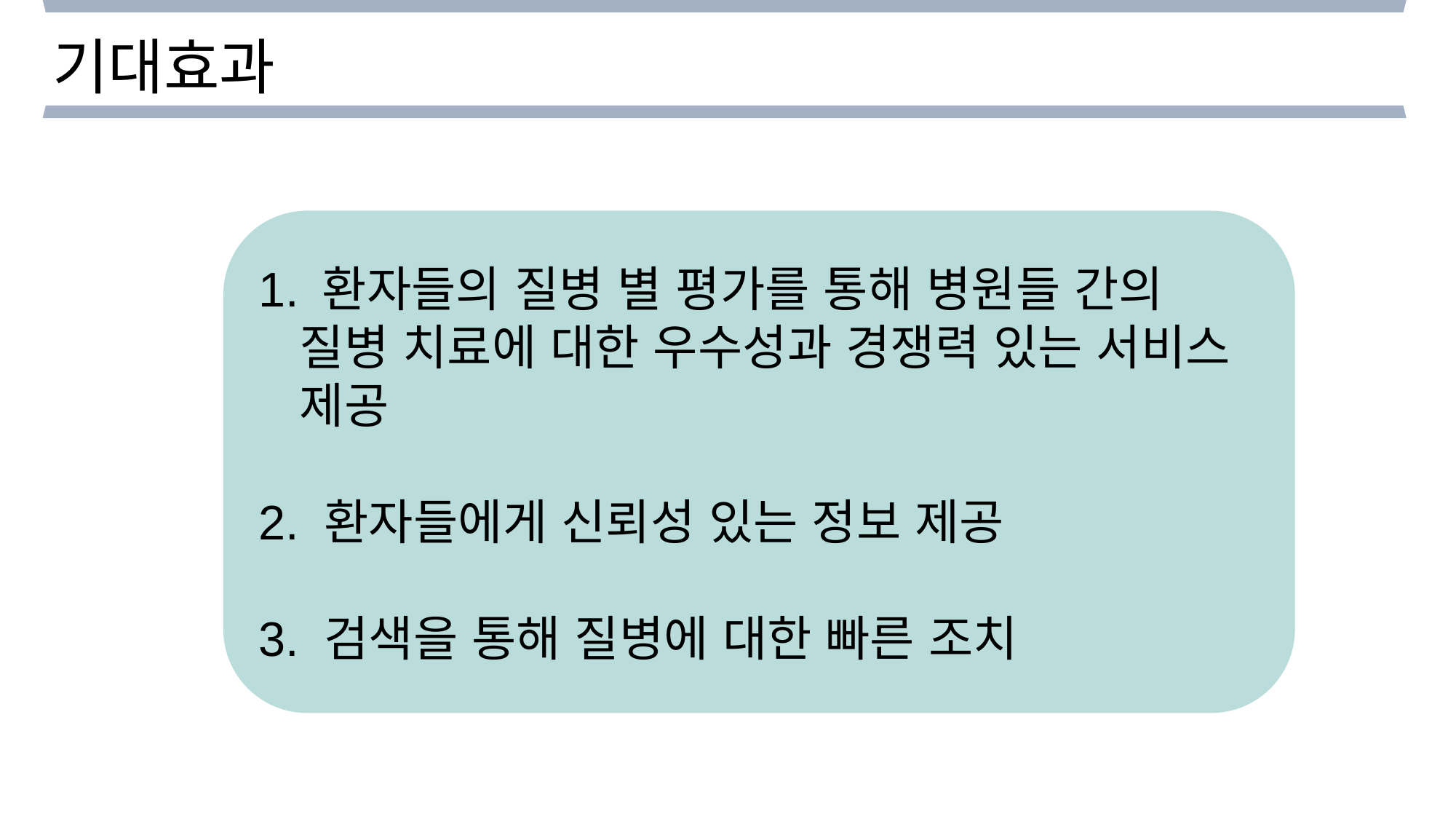

기대효과

 환자들의 질병 별 평가를 통해 병원들 간의 질병 치료에 대한 우수성과 경쟁력 있는 서비스 제공

2. 환자들에게 신뢰성 있는 정보 제공

3. 검색을 통해 질병에 대한 빠른 조치